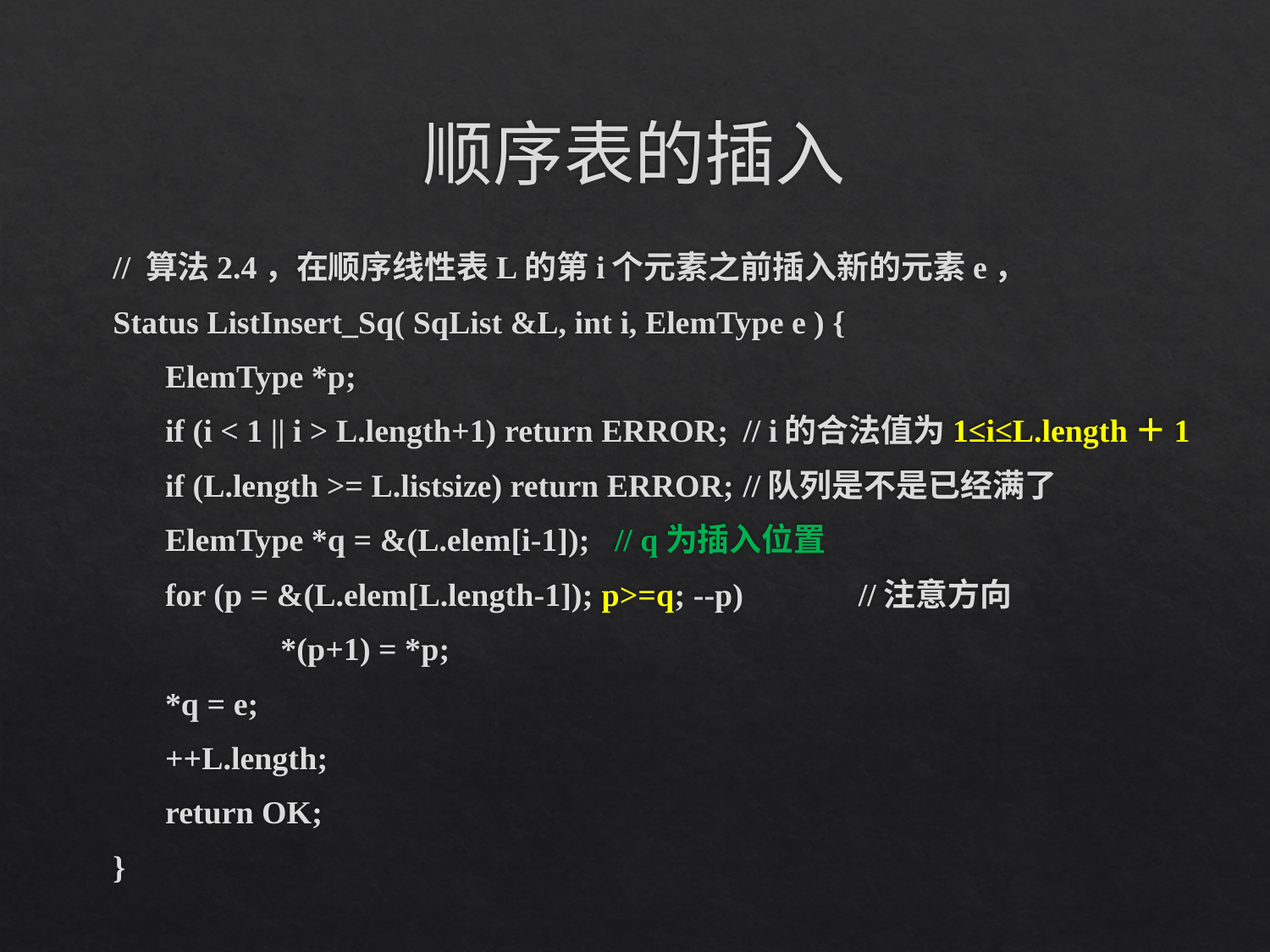

# 顺序表的插入
// 算法2.4，在顺序线性表L的第i个元素之前插入新的元素e，
Status ListInsert_Sq( SqList &L, int i, ElemType e ) {
	ElemType *p;
	if (i < 1 || i > L.length+1) return ERROR;	// i的合法值为1≤i≤L.length＋1
	if (L.length >= L.listsize) return ERROR;	//队列是不是已经满了
	ElemType *q = &(L.elem[i-1]);   // q为插入位置
	for (p = &(L.elem[L.length-1]); p>=q; --p) 	//注意方向
           	*(p+1) = *p;
	*q = e;
	++L.length;
	return OK;
}